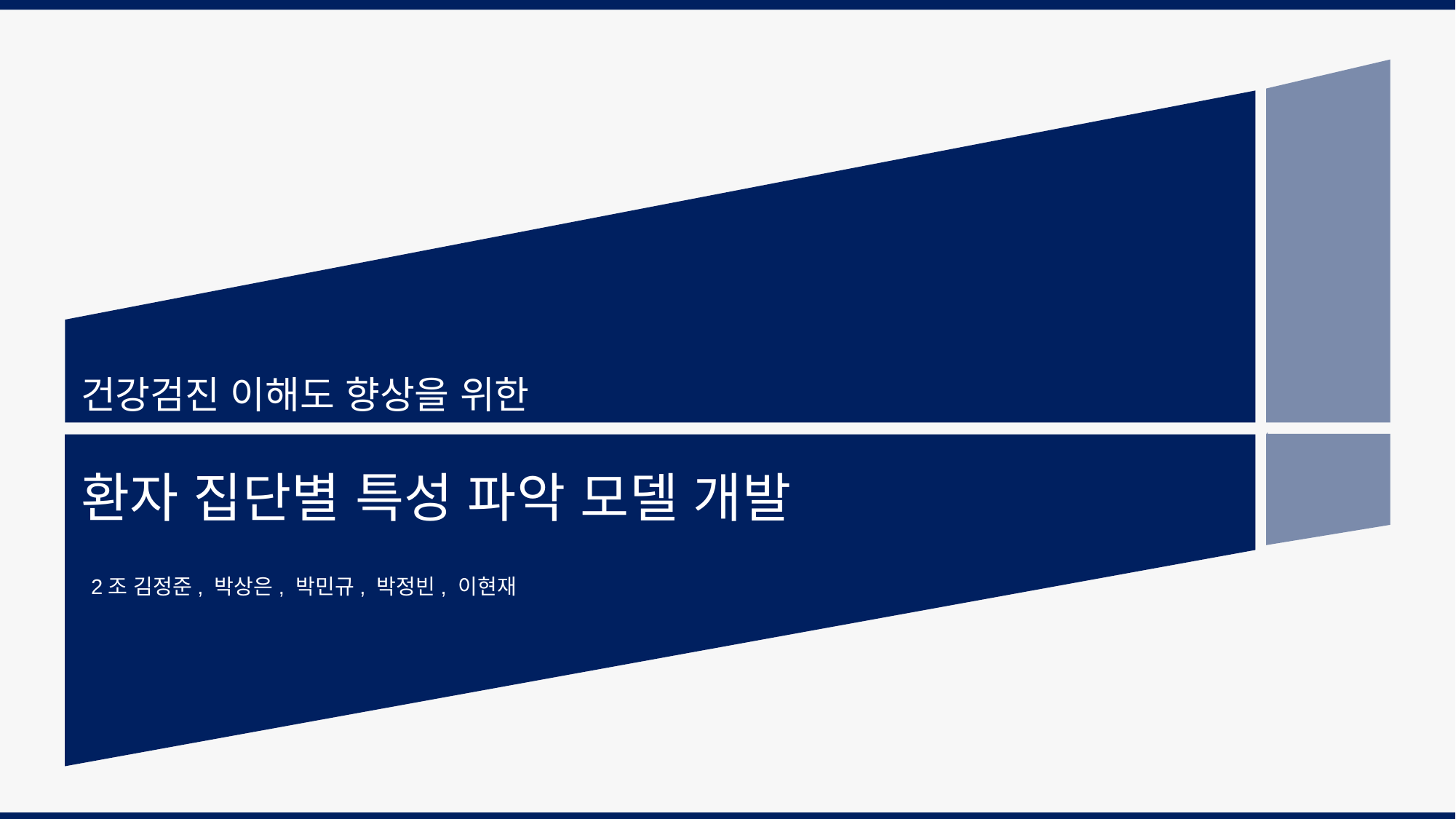

건강검진 이해도 향상을 위한

환자 집단별 특성 파악 모델 개발

2조 김정준, 박상은, 박민규, 박정빈, 이현재